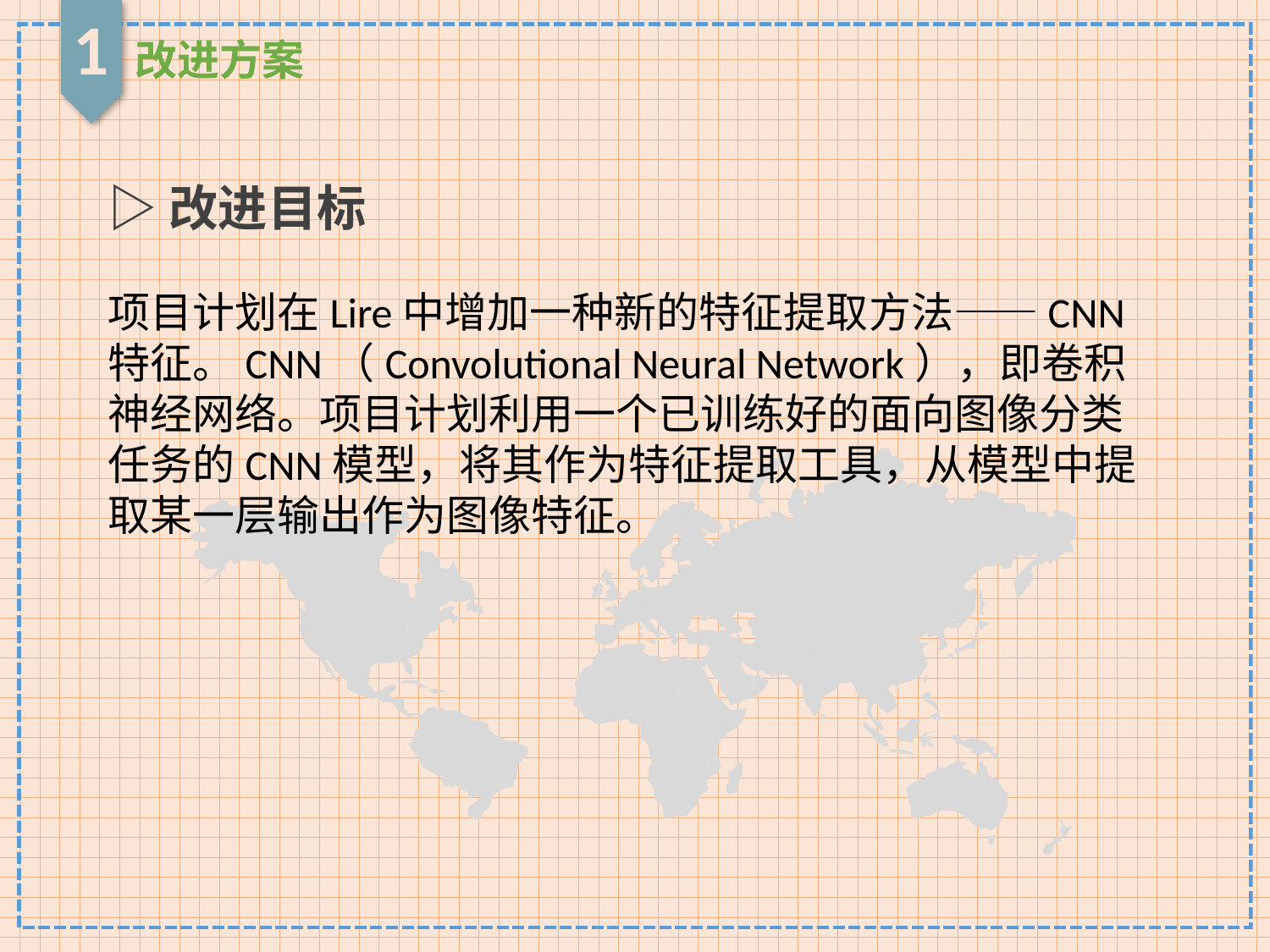

1
改进方案

▷改进目标
项目计划在Lire中增加一种新的特征提取方法——CNN特征。CNN（Convolutional Neural Network），即卷积神经网络。项目计划利用一个已训练好的面向图像分类任务的CNN模型，将其作为特征提取工具，从模型中提取某一层输出作为图像特征。